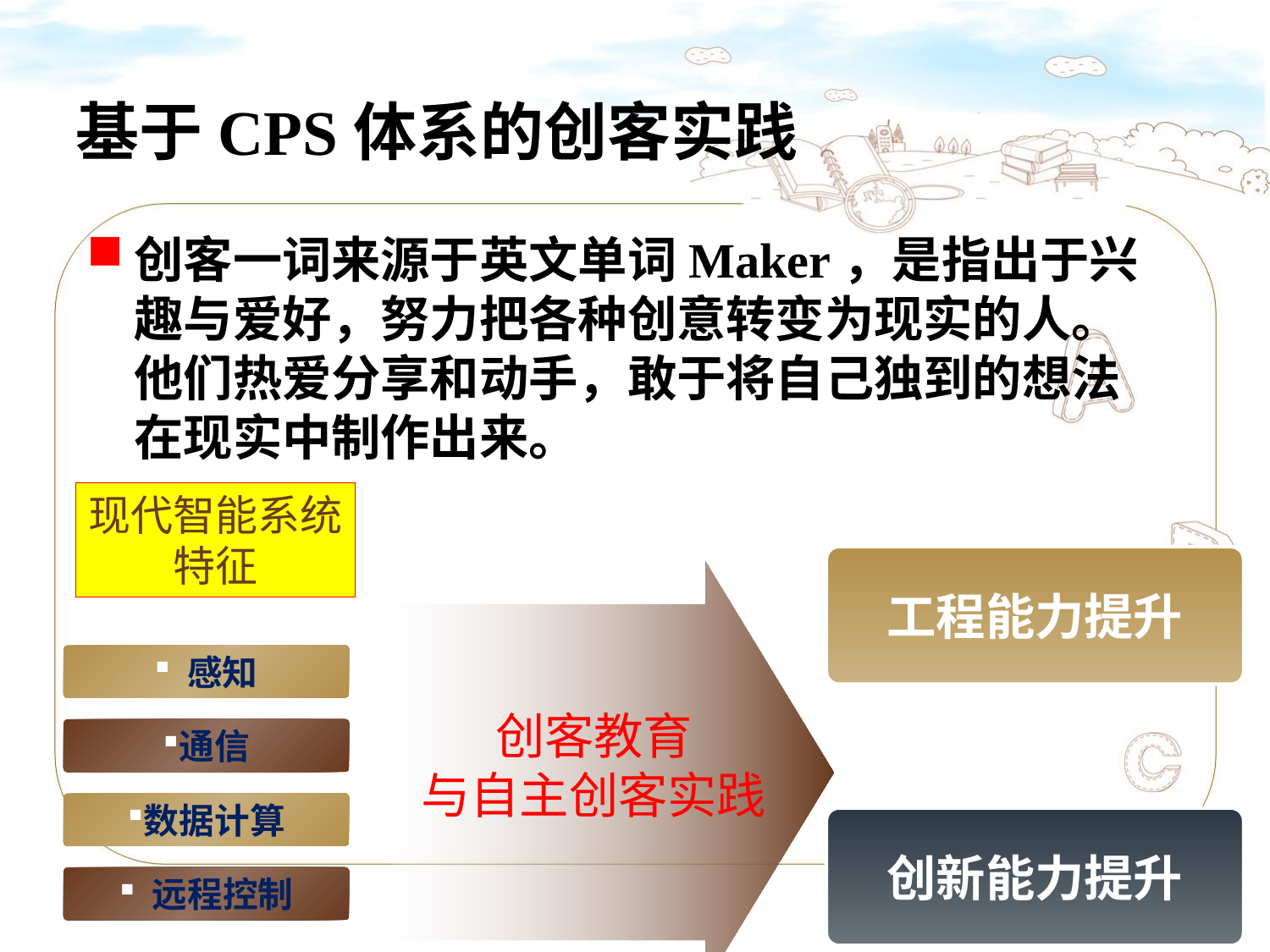

# 基于CPS体系的创客实践
创客一词来源于英文单词Maker，是指出于兴趣与爱好，努力把各种创意转变为现实的人。他们热爱分享和动手，敢于将自己独到的想法在现实中制作出来。
现代智能系统
特征
工程能力提升

 感知
创客教育
与自主创客实践
通信
数据计算
创新能力提升
 远程控制